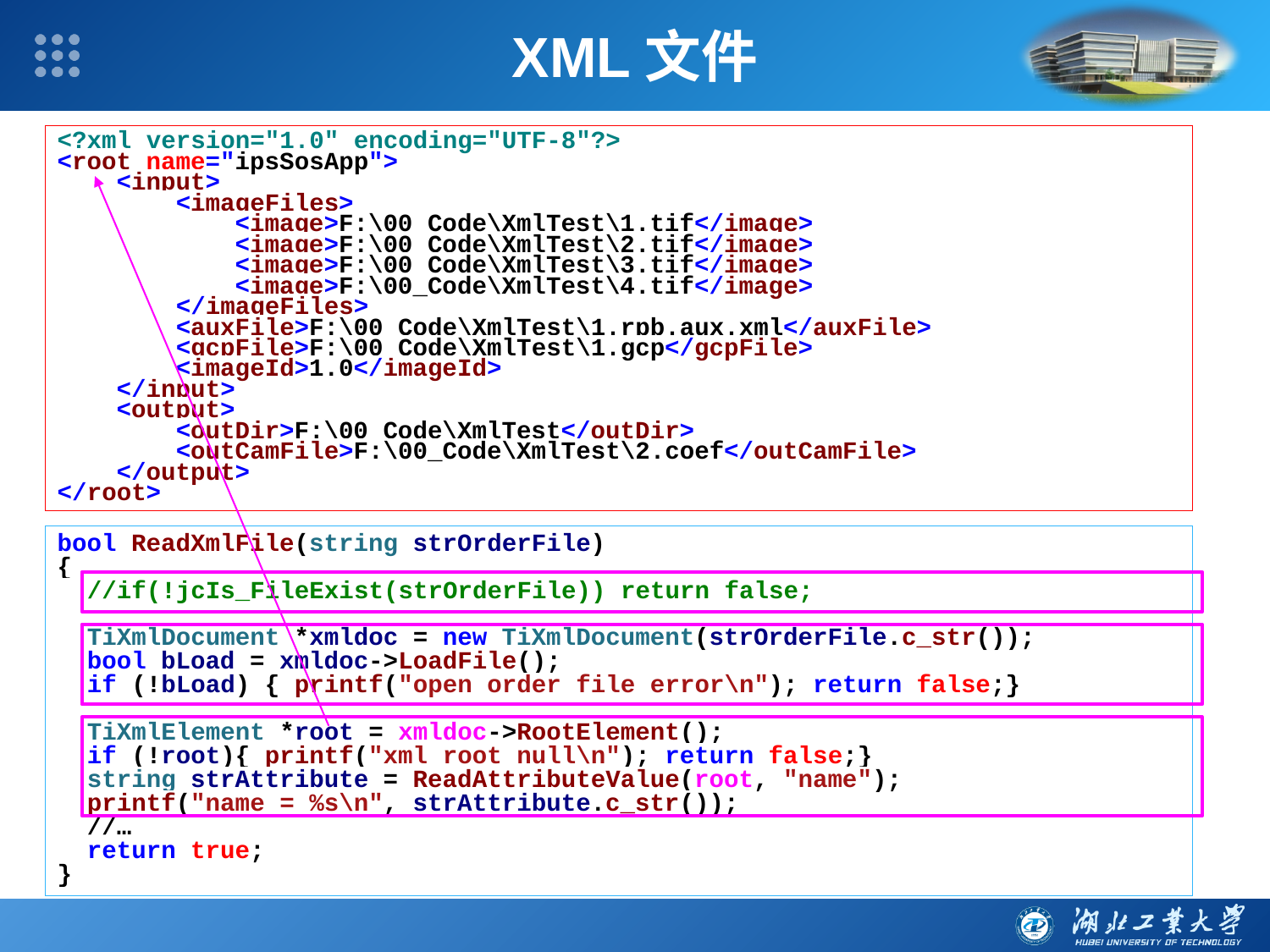

XML文件
<?xml version="1.0" encoding="UTF-8"?>
<root name="ipsSosApp">
    <input>
        <imageFiles>
            <image>F:\00_Code\XmlTest\1.tif</image>
            <image>F:\00_Code\XmlTest\2.tif</image>
            <image>F:\00_Code\XmlTest\3.tif</image>
            <image>F:\00_Code\XmlTest\4.tif</image>
        </imageFiles>
        <auxFile>F:\00_Code\XmlTest\1.rpb.aux.xml</auxFile>
        <gcpFile>F:\00_Code\XmlTest\1.gcp</gcpFile>
        <imageId>1.0</imageId>
    </input>
    <output>
        <outDir>F:\00_Code\XmlTest</outDir>
        <outCamFile>F:\00_Code\XmlTest\2.coef</outCamFile>
    </output>
</root>
bool ReadXmlFile(string strOrderFile)
{
  //if(!jcIs_FileExist(strOrderFile)) return false;

  TiXmlDocument *xmldoc = new TiXmlDocument(strOrderFile.c_str());
  bool bLoad = xmldoc->LoadFile();
  if (!bLoad) { printf("open order file error\n"); return false;}

  TiXmlElement *root = xmldoc->RootElement();
  if (!root){ printf("xml root null\n"); return false;}
  string strAttribute = ReadAttributeValue(root, "name");
  printf("name = %s\n", strAttribute.c_str());
  //…
  return true;
}